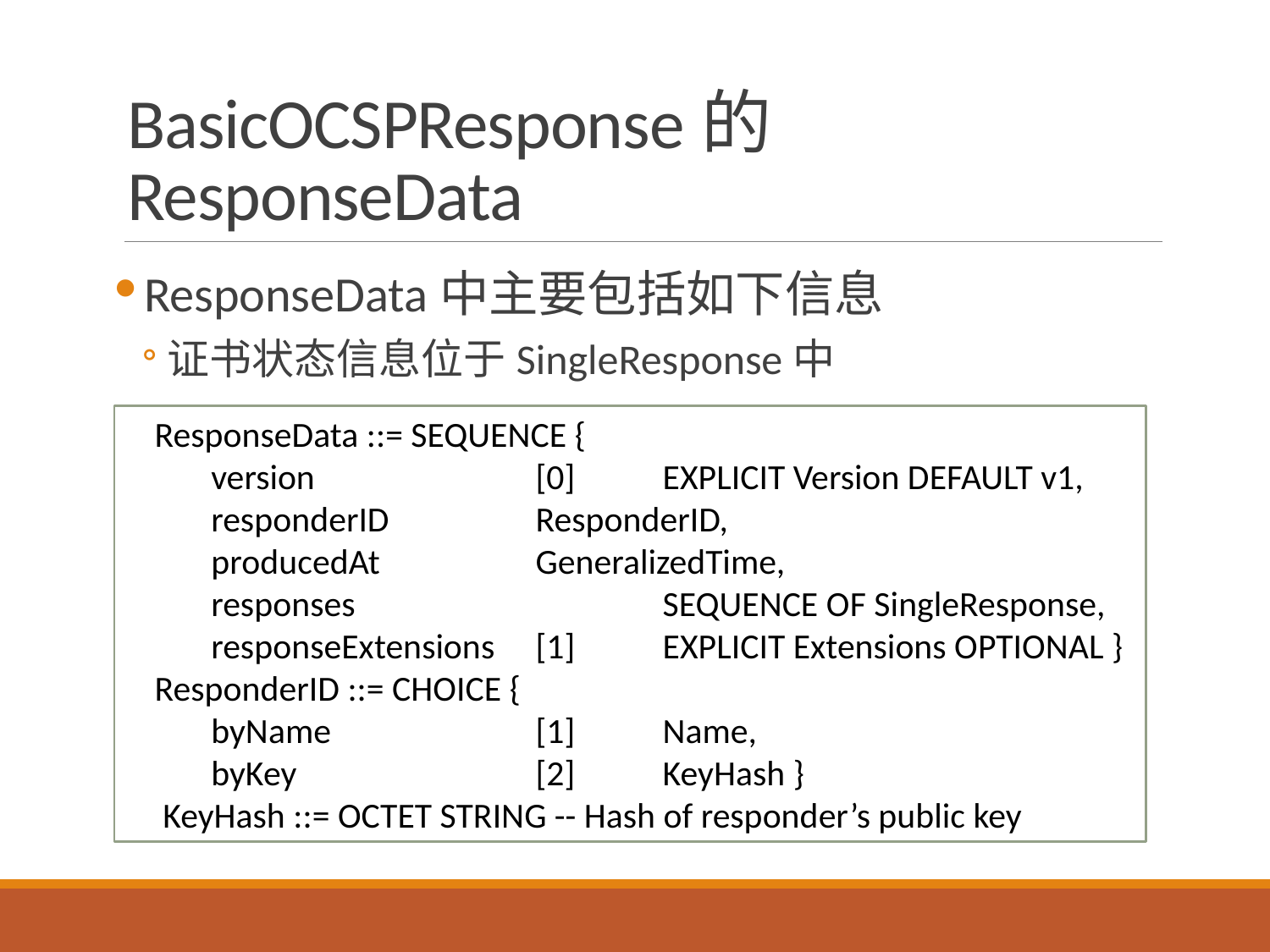

# BasicOCSPResponse的ResponseData
ResponseData中主要包括如下信息
证书状态信息位于SingleResponse中
ResponseData ::= SEQUENCE {
       version 		[0] 	EXPLICIT Version DEFAULT v1,
       responderID 		ResponderID,
       producedAt 		GeneralizedTime,
       responses 			SEQUENCE OF SingleResponse,
       responseExtensions	[1] 	EXPLICIT Extensions OPTIONAL }
ResponderID ::= CHOICE {
       byName 		[1]   	Name,
       byKey 		[2] 	KeyHash }
 KeyHash ::= OCTET STRING -- Hash of responder’s public key
96